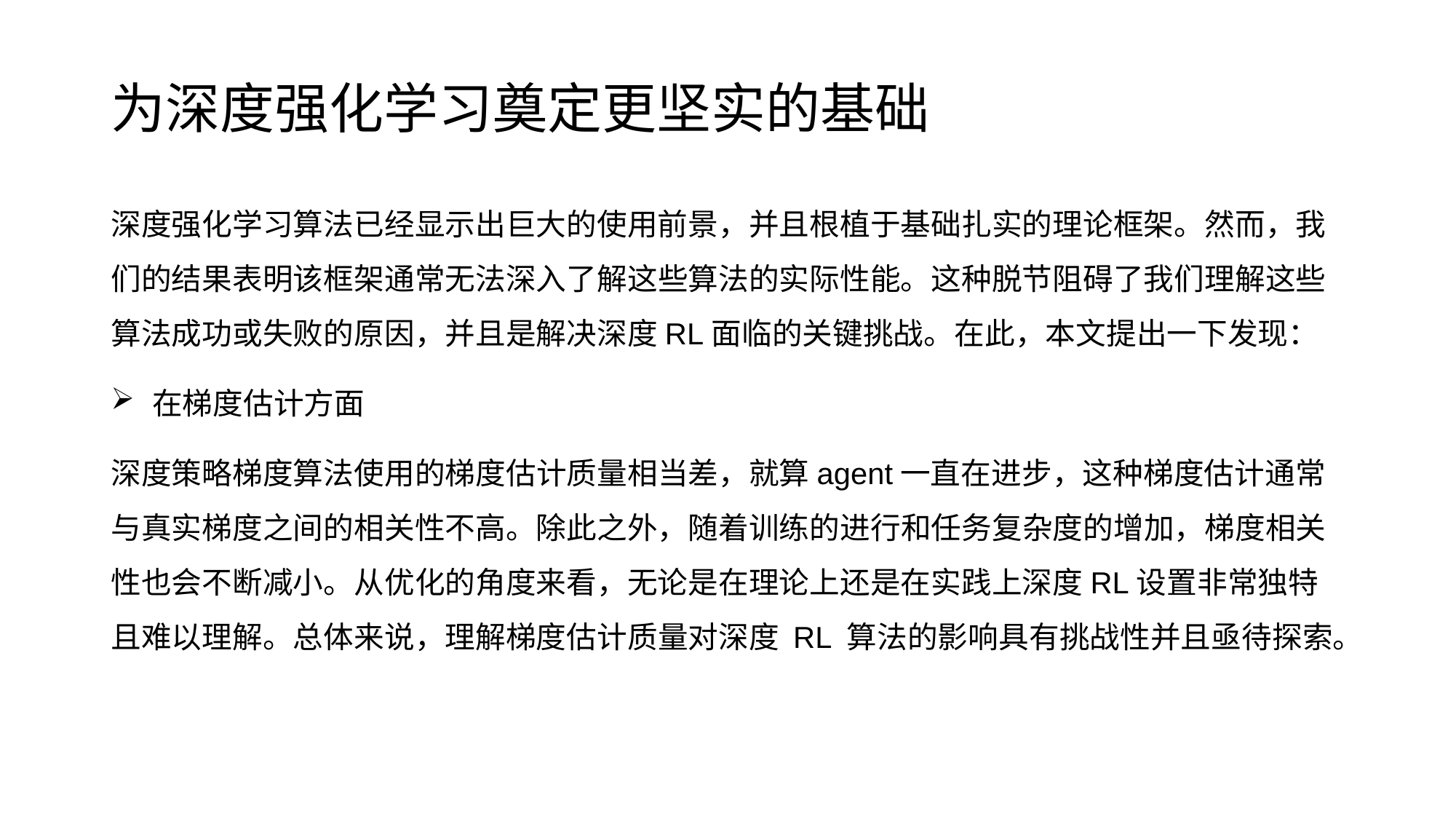

# 为深度强化学习奠定更坚实的基础
深度强化学习算法已经显示出巨大的使用前景，并且根植于基础扎实的理论框架。然而，我们的结果表明该框架通常无法深入了解这些算法的实际性能。这种脱节阻碍了我们理解这些算法成功或失败的原因，并且是解决深度RL面临的关键挑战。在此，本文提出一下发现：
 在梯度估计方面
深度策略梯度算法使用的梯度估计质量相当差，就算agent一直在进步，这种梯度估计通常与真实梯度之间的相关性不高。除此之外，随着训练的进行和任务复杂度的增加，梯度相关性也会不断减小。从优化的角度来看，无论是在理论上还是在实践上深度RL设置非常独特且难以理解。总体来说，理解梯度估计质量对深度 RL 算法的影响具有挑战性并且亟待探索。